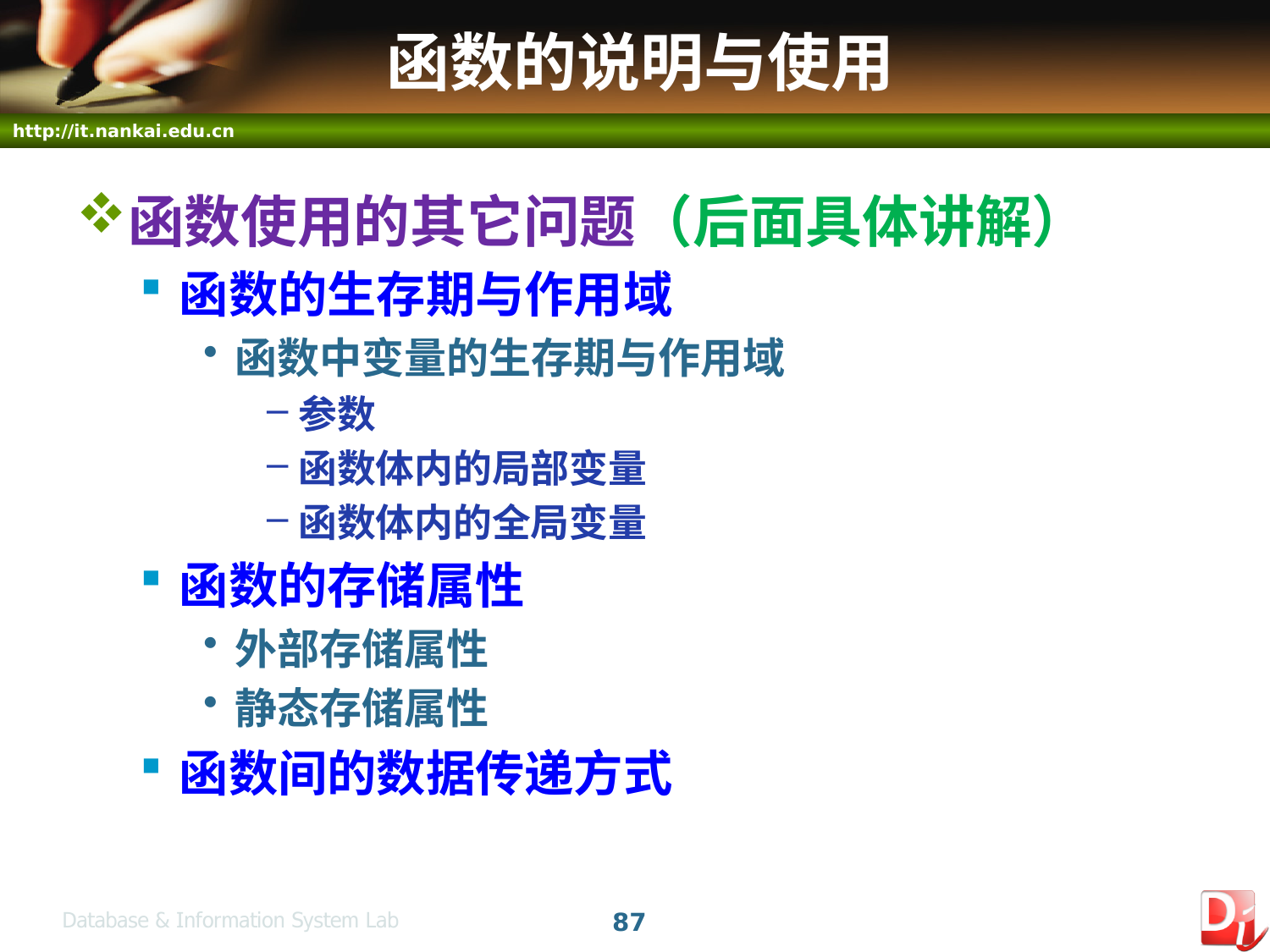

# 函数的说明与使用
函数使用的其它问题（后面具体讲解）
函数的生存期与作用域
函数中变量的生存期与作用域
参数
函数体内的局部变量
函数体内的全局变量
函数的存储属性
外部存储属性
静态存储属性
函数间的数据传递方式
87
Database & Information System Lab